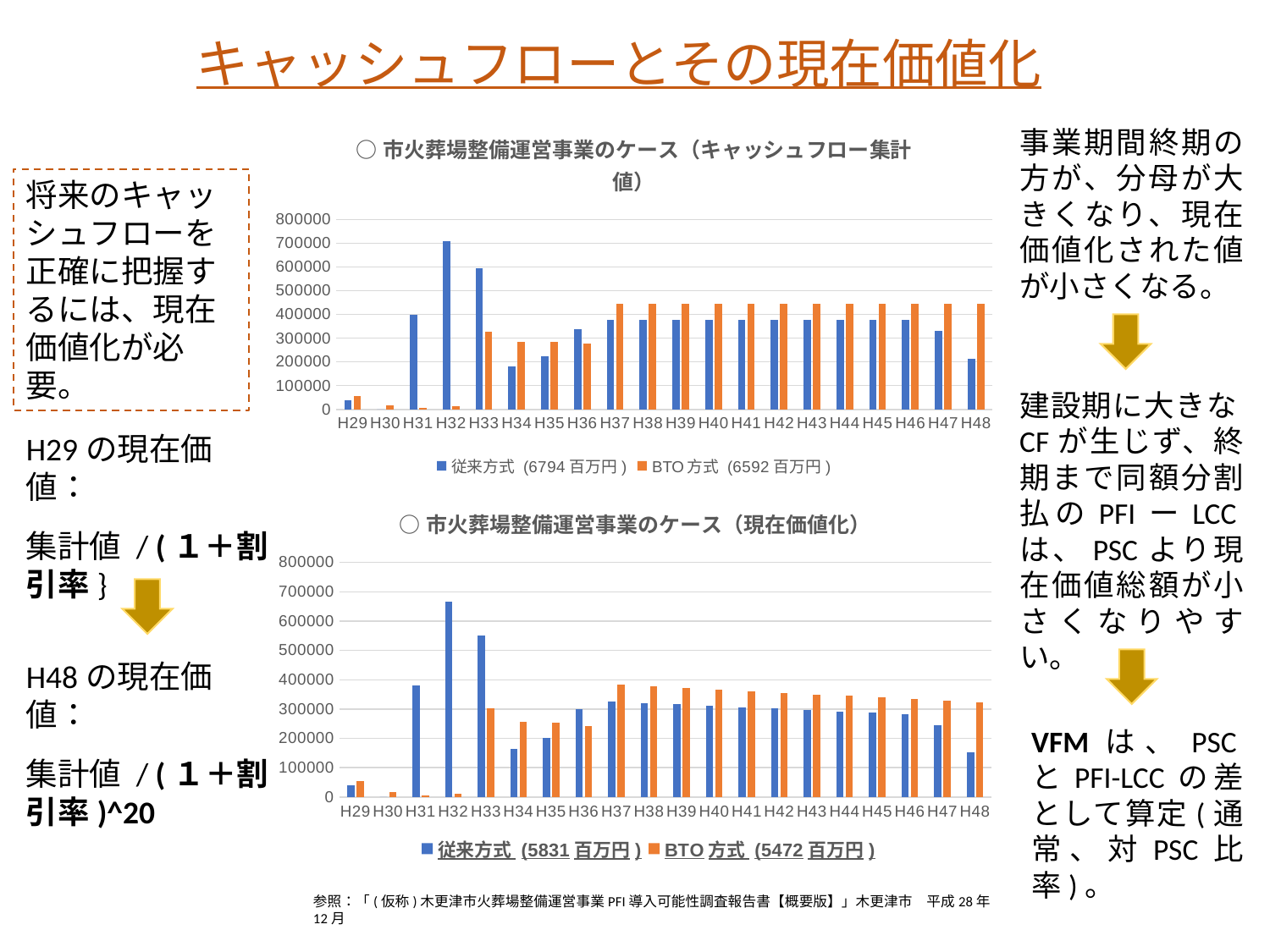

# キャッシュフローとその現在価値化

### Chart: ○市火葬場整備運営事業のケース（キャッシュフロー集計値）

| Category | 従来方式 (6794百万円) | BTO方式 (6592百万円) |
|---|---|---|
| H29 | 39960.0 | 56160.0 |
| H30 | 0.0 | 16200.0 |
| H31 | 399967.0 | 6600.0 |
| H32 | 710241.0 | 13640.0 |
| H33 | 595411.0 | 328622.0 |
| H34 | 179676.0 | 282629.0 |
| H35 | 224723.0 | 282718.0 |
| H36 | 338972.0 | 276210.0 |
| H37 | 376416.0 | 443530.0 |
| H38 | 376414.0 | 443626.0 |
| H39 | 376416.0 | 443717.0 |
| H40 | 376415.0 | 443813.0 |
| H41 | 376416.0 | 443910.0 |
| H42 | 376416.0 | 444009.0 |
| H43 | 376416.0 | 444110.0 |
| H44 | 376415.0 | 444211.0 |
| H45 | 376416.0 | 444311.0 |
| H46 | 376414.0 | 444415.0 |
| H47 | 329777.0 | 444521.0 |
| H48 | 211482.0 | 444625.0 |
事業期間終期の方が、分母が大きくなり、現在価値化された値が小さくなる。
将来のキャッシュフローを正確に把握するには、現在価値化が必要。

建設期に大きなCFが生じず、終期まで同額分割払のPFIーLCCは、PSCより現在価値総額が小さくなりやすい。
H29の現在価値：

集計値 / (１＋割引率}

### Chart: ○市火葬場整備運営事業のケース（現在価値化）

| Category | 従来方式 (5831百万円) | BTO方式 (5472百万円) |
|---|---|---|
| H29 | 39330.708661417324 | 55275.5905511811 |
| H30 | 0.0 | 15693.781387562774 |
| H31 | 381366.93522402795 | 6293.073609769267 |
| H32 | 666547.19841269 | 12800.87151593486 |
| H33 | 549981.7949591212 | 303548.5025017279 |
| H34 | 163353.2663725208 | 256953.46246354096 |
| H35 | 201090.50665121098 | 252986.59175703896 |
| H36 | 298547.9972902348 | 243270.66050156282 |
| H37 | 326305.73274070915 | 384485.20159208623 |
| H38 | 321165.3533367226 | 378512.2260047631 |
| H39 | 316109.31081118365 | 372627.82417645893 |
| H40 | 311130.38486619847 | 366839.01942967775 |
| H41 | 306231.50731134875 | 361140.9409020361 |
| H42 | 301408.96388912277 | 355532.95462319755 |
| H43 | 296662.3660326012 | 350013.6109483617 |
| H44 | 291989.74203633214 | 344579.9325204924 |
| H45 | 287392.24187856616 | 339229.82652519445 |
| H46 | 282864.87685616856 | 333965.77770230157 |
| H47 | 243915.78797902132 | 328784.8758046272 |
| H48 | 153956.93267627648 | 323682.8722595277 |

H48の現在価値：

集計値 / (１＋割引率)^20
VFMは、PSCとPFI-LCCの差として算定(通常、対PSC比率)。
参照：「(仮称)木更津市火葬場整備運営事業PFI導入可能性調査報告書【概要版】」木更津市　平成28年12月